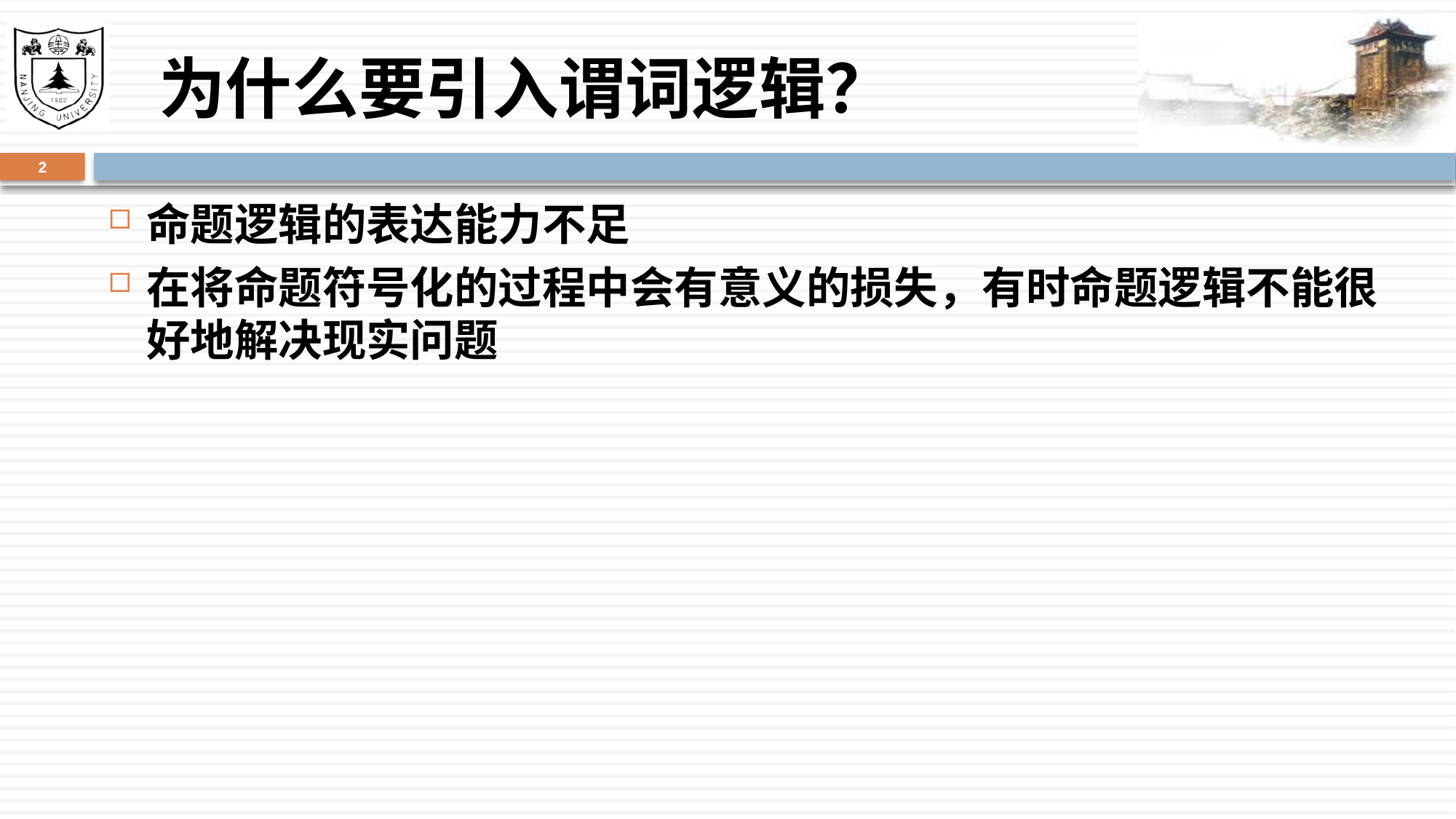

# 为什么要引入谓词逻辑？
2
命题逻辑的表达能力不足
在将命题符号化的过程中会有意义的损失，有时命题逻辑不能很好地解决现实问题